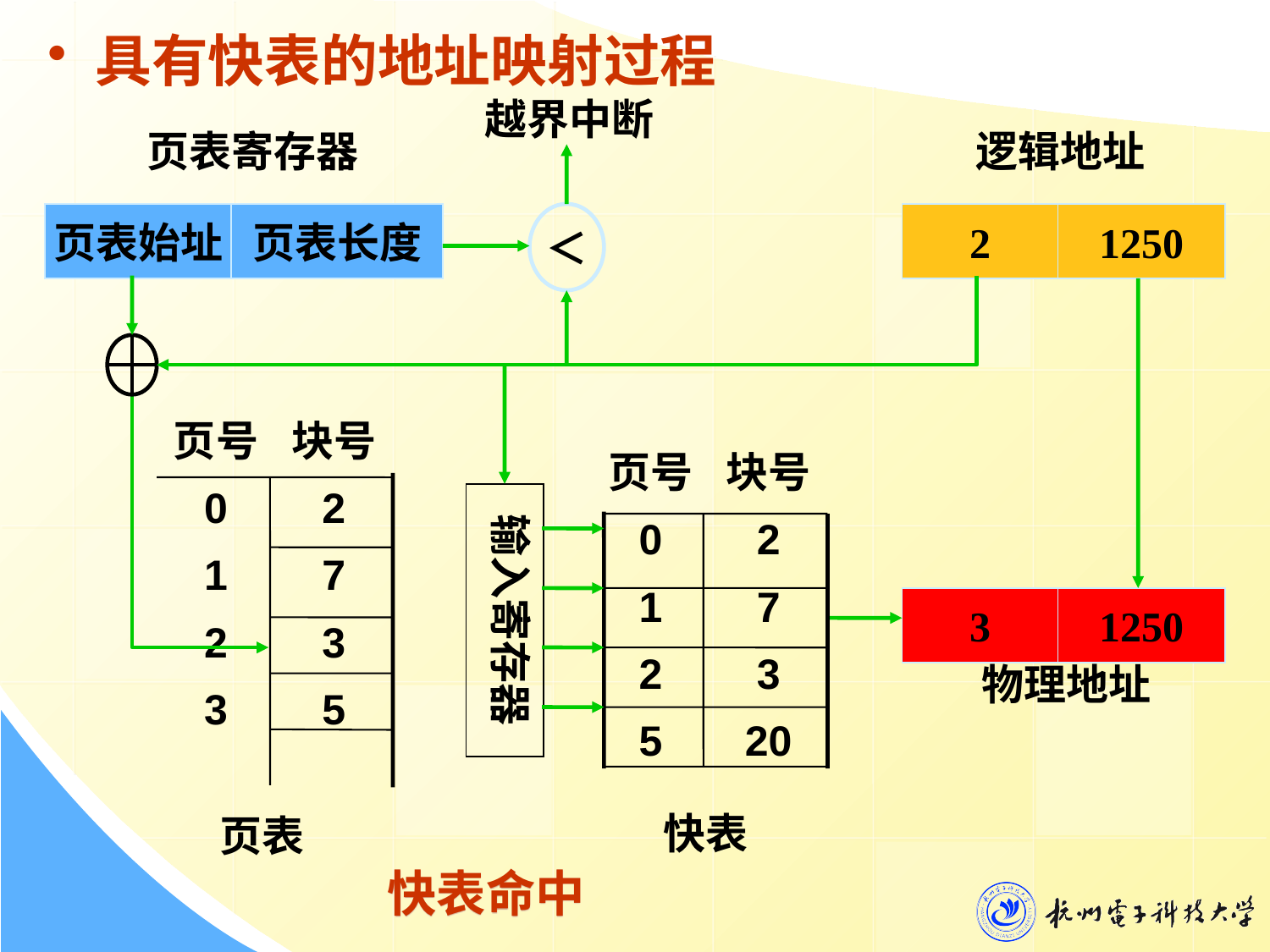

具有快表的地址映射过程
越界中断
页表寄存器
页表始址
页表长度
逻辑地址
2
1250

＜

页号
块号
0
2

1
7

2
3

3
5

页表
页号
块号
0
2

1
7

2
3

5
20

快表
输入寄存器

3
1250
物理地址

快表命中